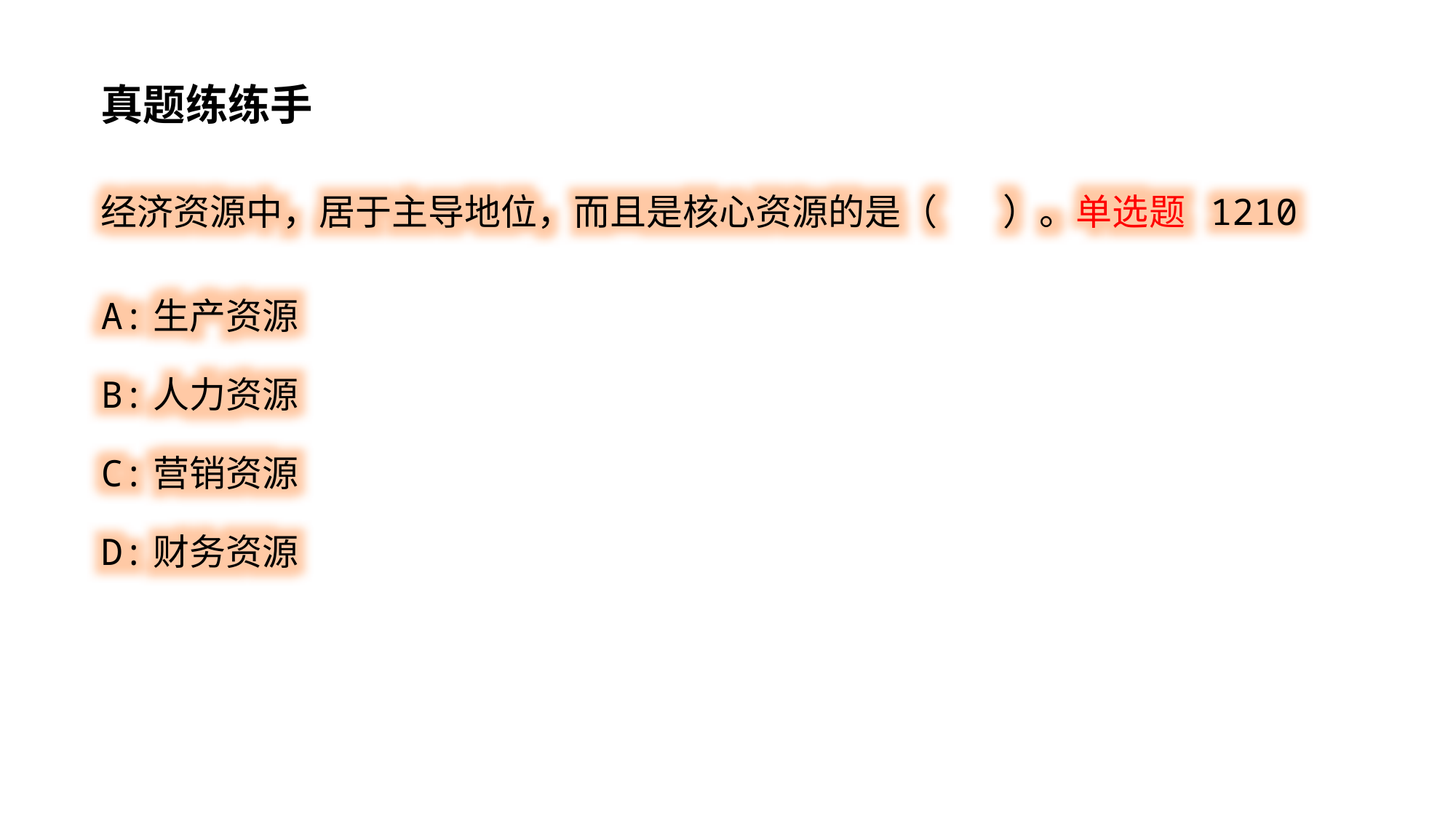

真题练练手
经济资源中，居于主导地位，而且是核心资源的是（        ）。单选题  1210

A:生产资源

B:人力资源

C:营销资源

D:财务资源